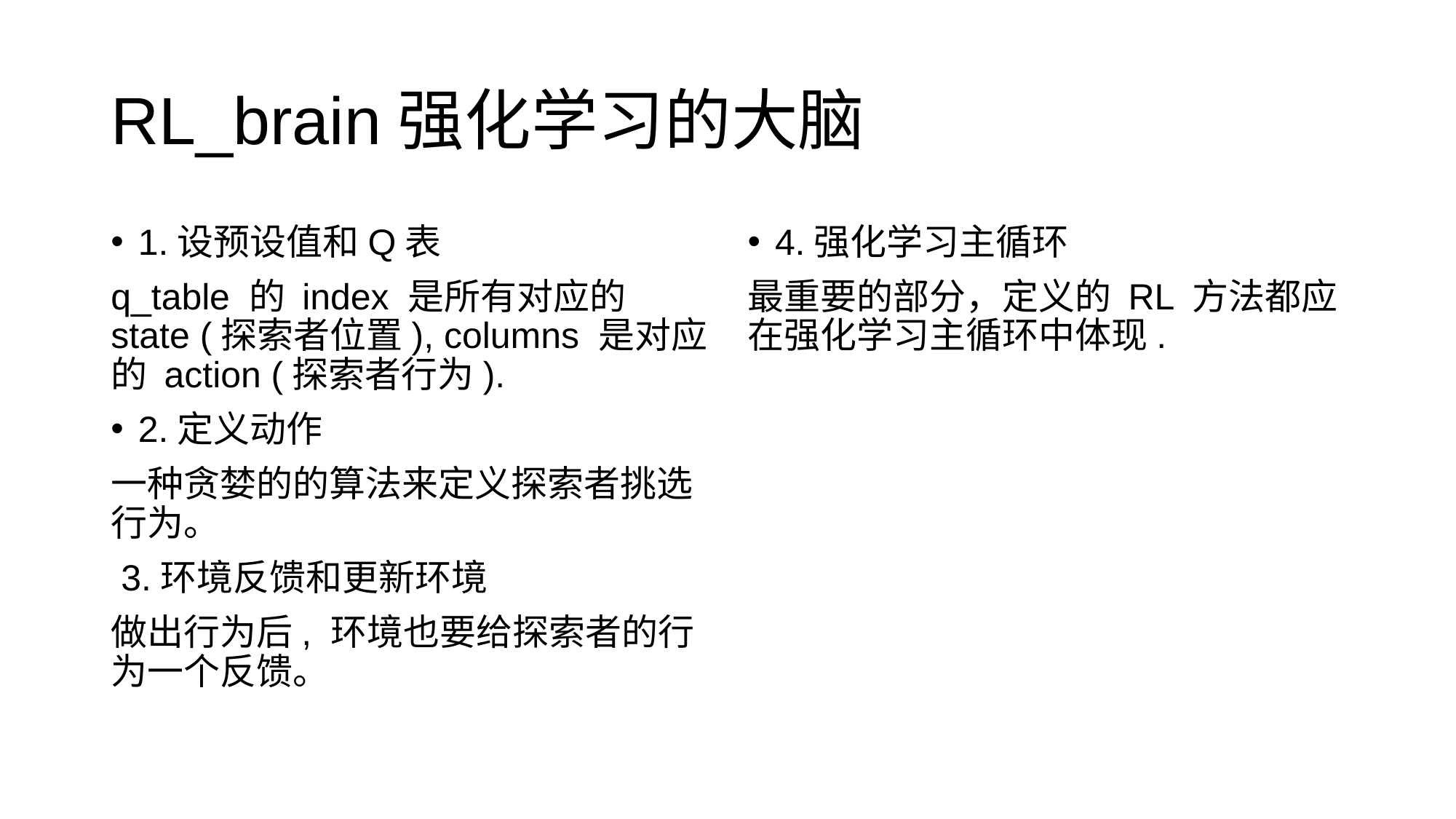

# RL_brain强化学习的大脑
1.设预设值和Q表
q_table 的 index 是所有对应的 state (探索者位置), columns 是对应的 action (探索者行为).
2.定义动作
一种贪婪的的算法来定义探索者挑选行为。
 3.环境反馈和更新环境
做出行为后, 环境也要给探索者的行为一个反馈。
4.强化学习主循环
最重要的部分，定义的 RL 方法都应在强化学习主循环中体现.